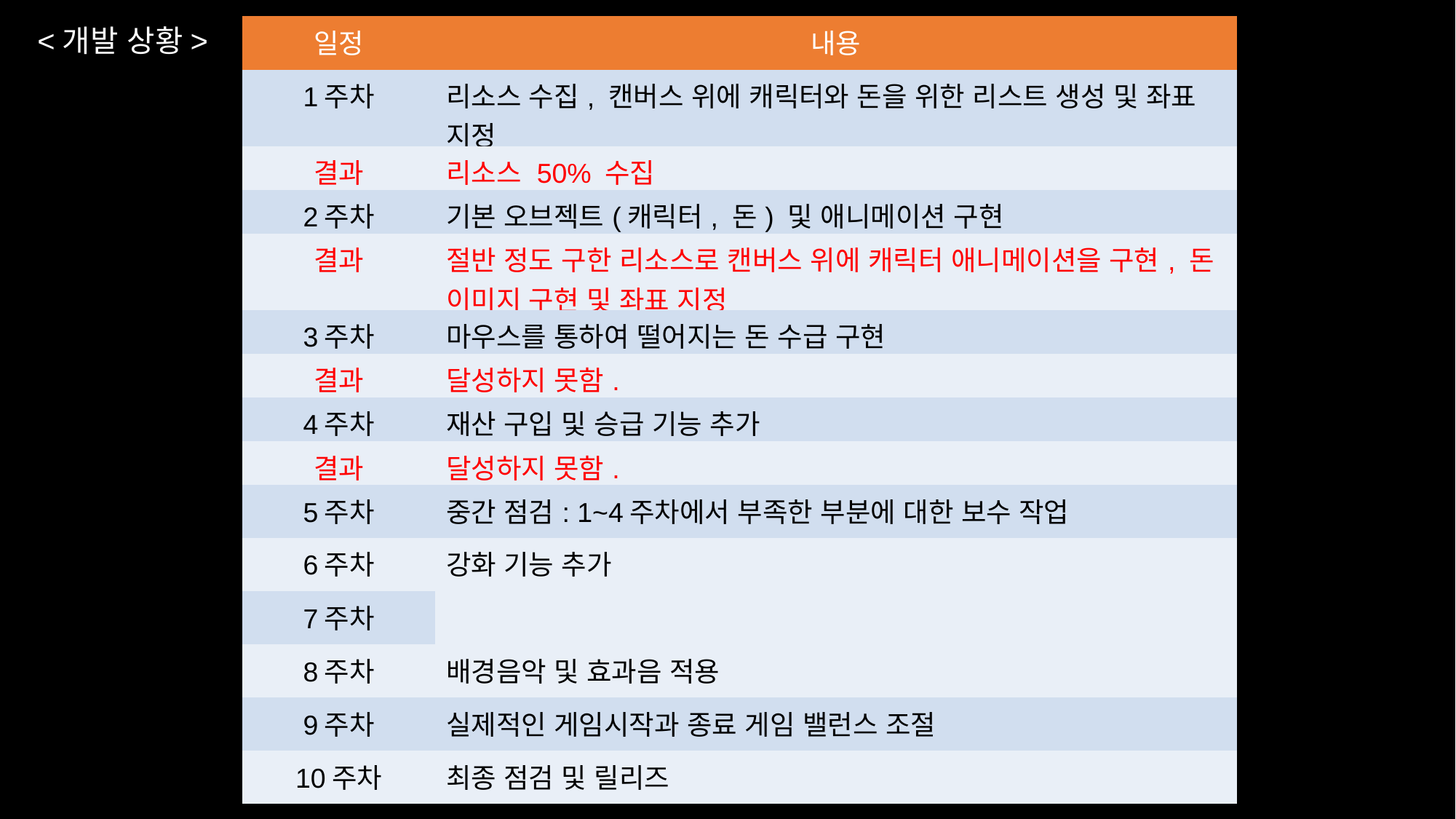

| 일정 | 내용 |
| --- | --- |
| 1주차 | 리소스 수집, 캔버스 위에 캐릭터와 돈을 위한 리스트 생성 및 좌표 지정 |
| 결과 | 리소스 50% 수집 |
| 2주차 | 기본 오브젝트(캐릭터, 돈) 및 애니메이션 구현 |
| 결과 | 절반 정도 구한 리소스로 캔버스 위에 캐릭터 애니메이션을 구현, 돈 이미지 구현 및 좌표 지정 |
| 3주차 | 마우스를 통하여 떨어지는 돈 수급 구현 |
| 결과 | 달성하지 못함. |
| 4주차 | 재산 구입 및 승급 기능 추가 |
| 결과 | 달성하지 못함. |
| 5주차 | 중간 점검: 1~4주차에서 부족한 부분에 대한 보수 작업 |
| 6주차 | 강화 기능 추가 |
| 7주차 |  |
| 8주차 | 배경음악 및 효과음 적용 |
| 9주차 | 실제적인 게임시작과 종료 게임 밸런스 조절 |
| 10주차 | 최종 점검 및 릴리즈 |
<개발 상황>